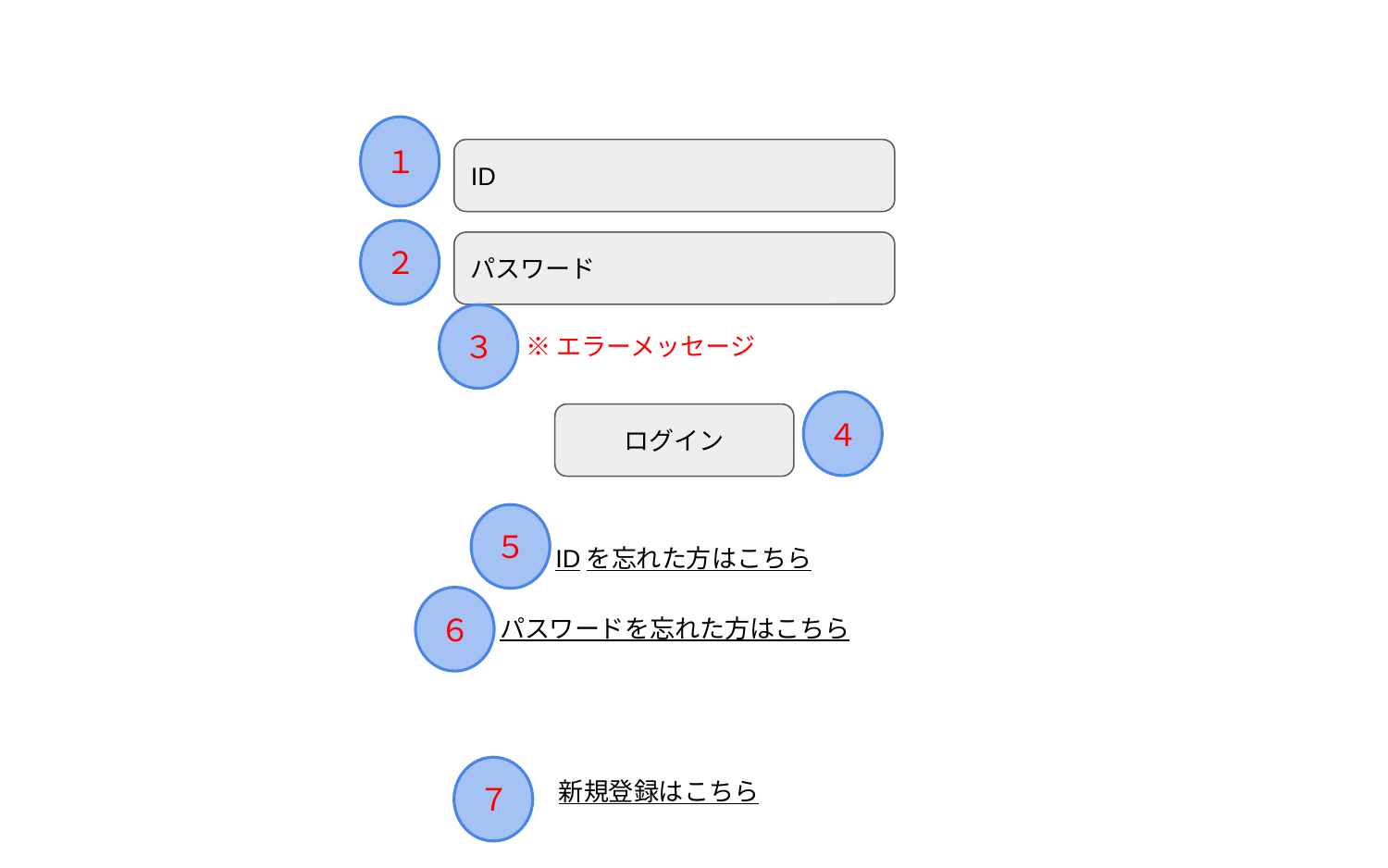

ログイン画面
１
ID
２
パスワード
３
※エラーメッセージ
４
ログイン
５
IDを忘れた方はこちら
６
パスワードを忘れた方はこちら
７
新規登録はこちら